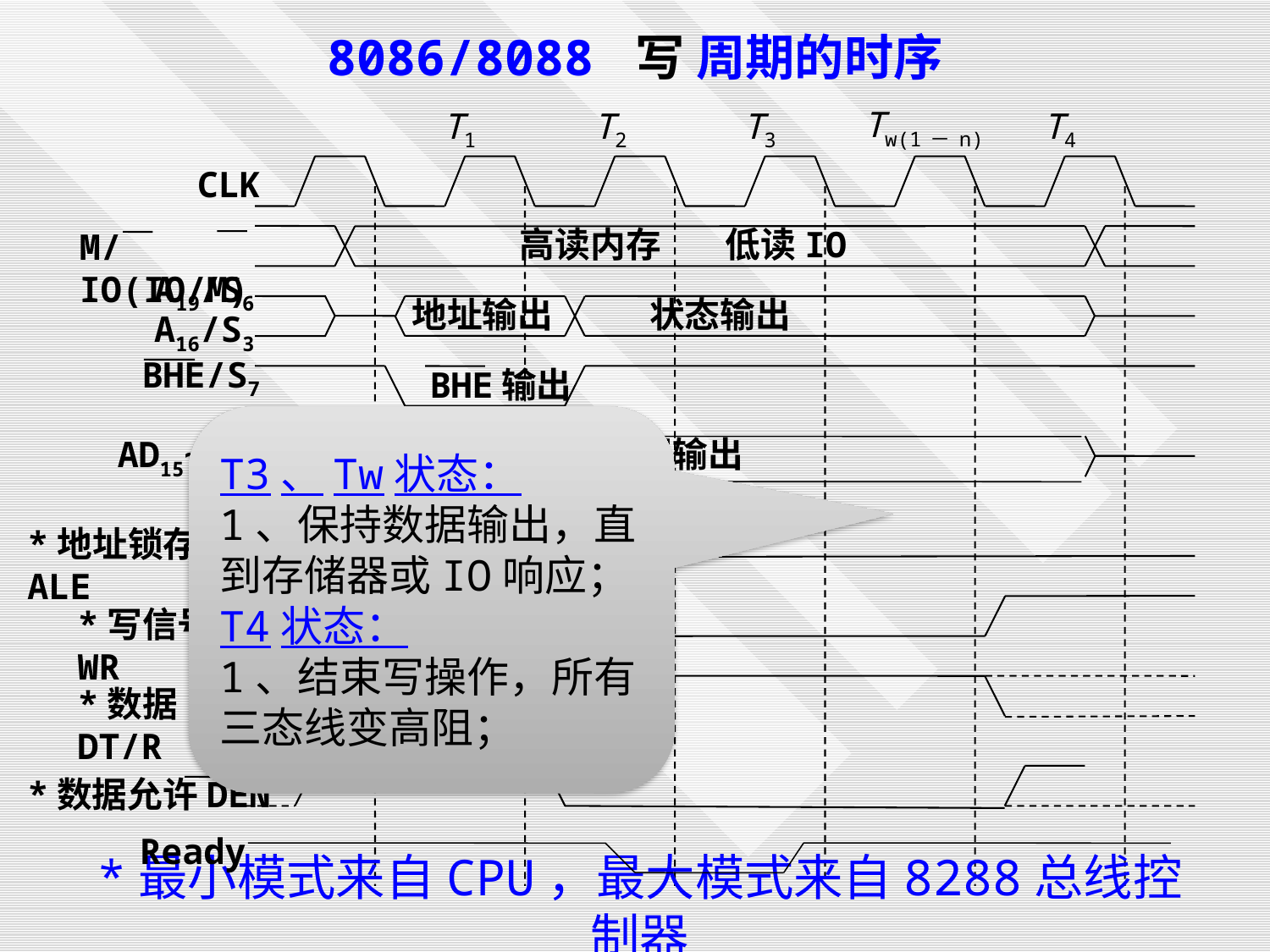

8086/8088 写 周期的时序
Tw(1－n)
T1
T2
T3
T4
CLK

高读内存        低读IO
M/IO(IO/M)

A19/S6

地址输出            状态输出

A16/S3

BHE/S7
BHE输出

    地址输出          数据输出
AD15~AD0

*地址锁存ALE

*写信号WR

*数据DT/R

*数据允许DEN

T3、Tw状态：
1、保持数据输出，直到存储器或IO响应；
T4状态：
1、结束写操作，所有三态线变高阻；
Ready
*最小模式来自CPU，最大模式来自8288总线控制器